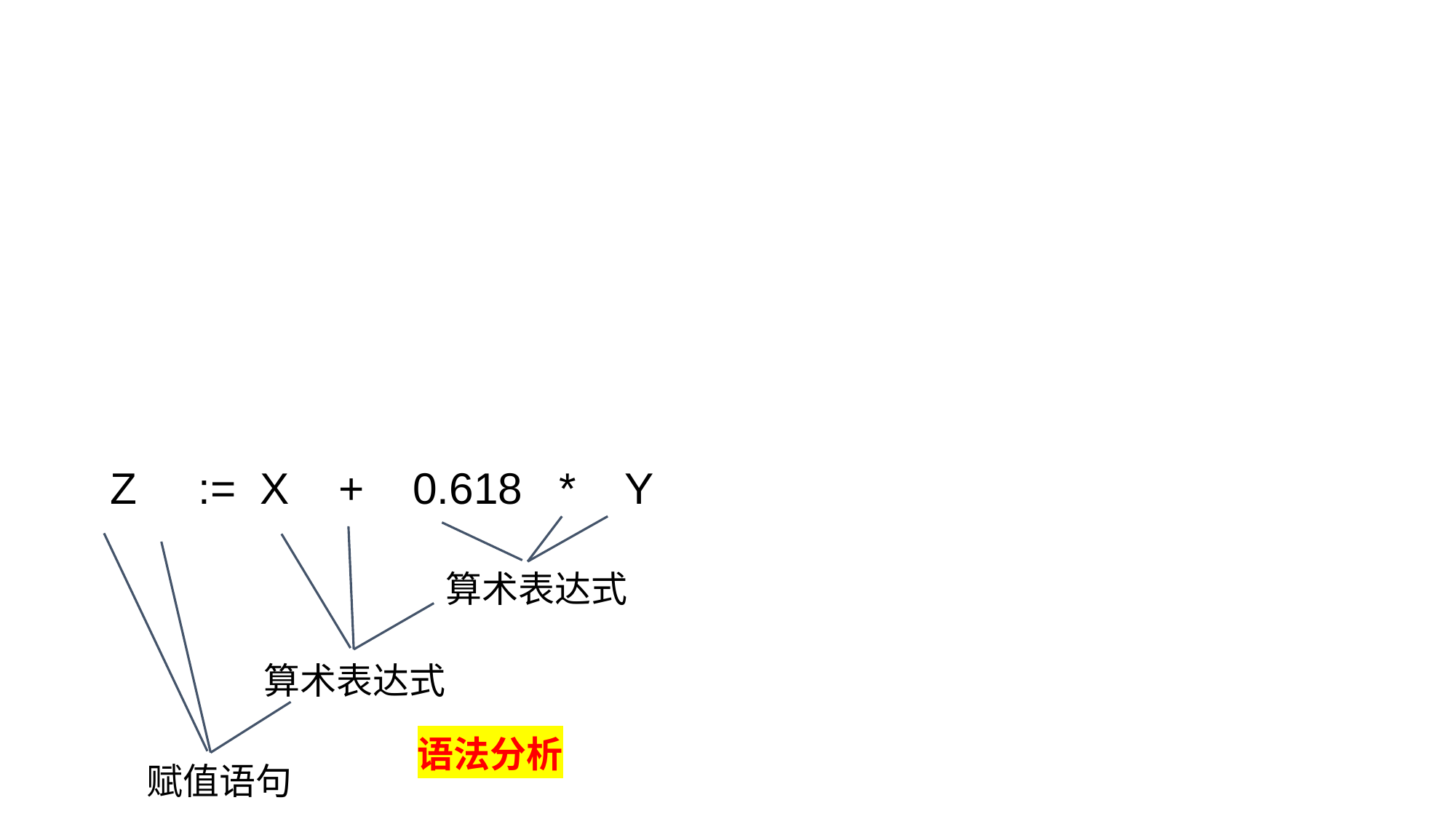

Z     :=  X    +    0.618   *    Y

算术表达式
算术表达式
语法分析
 赋值语句